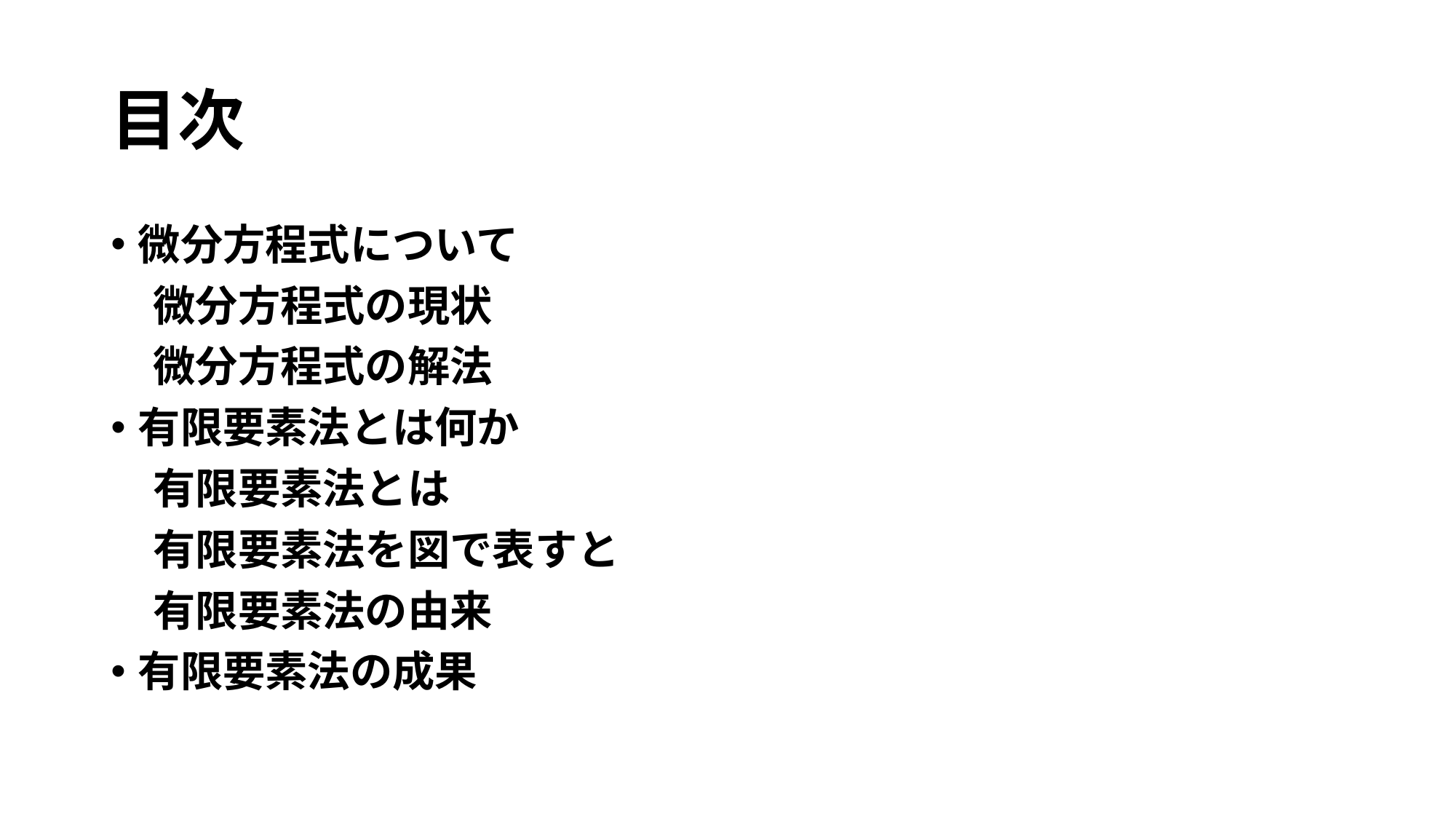

# 目次
微分方程式について
　微分方程式の現状
　微分方程式の解法
有限要素法とは何か
　有限要素法とは
　有限要素法を図で表すと
　有限要素法の由来
有限要素法の成果